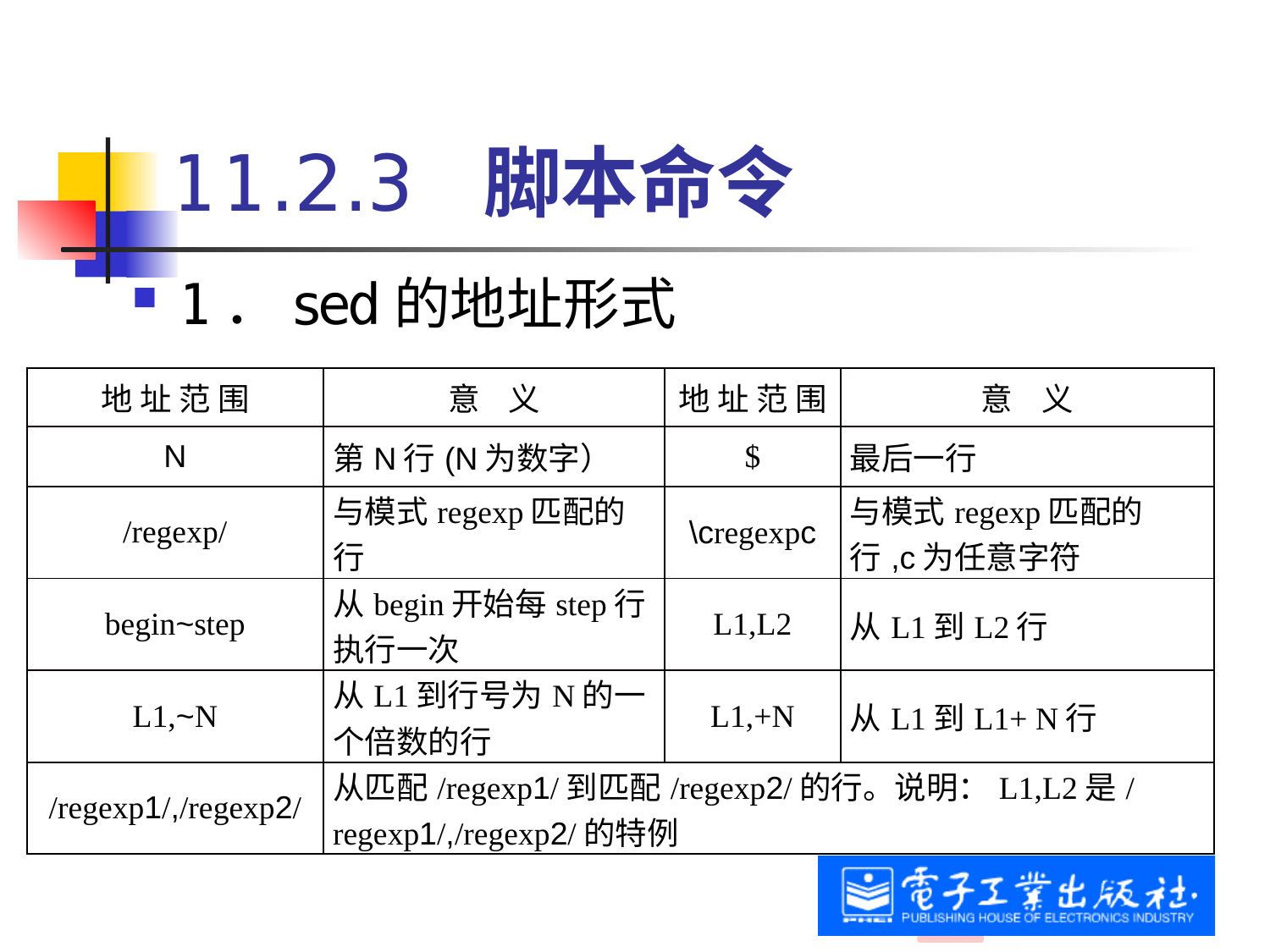

# 11.2.3  脚本命令
1．sed的地址形式

| 地 址 范 围 | 意 义 | 地 址 范 围 | 意 义 |
| --- | --- | --- | --- |
| N | 第N行(N为数字） | $ | 最后一行 |
| /regexp/ | 与模式regexp匹配的行 | \cregexpc | 与模式regexp匹配的行,c为任意字符 |
| begin~step | 从begin开始每step行执行一次 | L1,L2 | 从L1到L2行 |
| L1,~N | 从L1到行号为N的一个倍数的行 | L1,+N | 从L1到L1+ N行 |
| /regexp1/,/regexp2/ | 从匹配/regexp1/到匹配/regexp2/的行。说明：L1,L2是/regexp1/,/regexp2/的特例 |  |  |